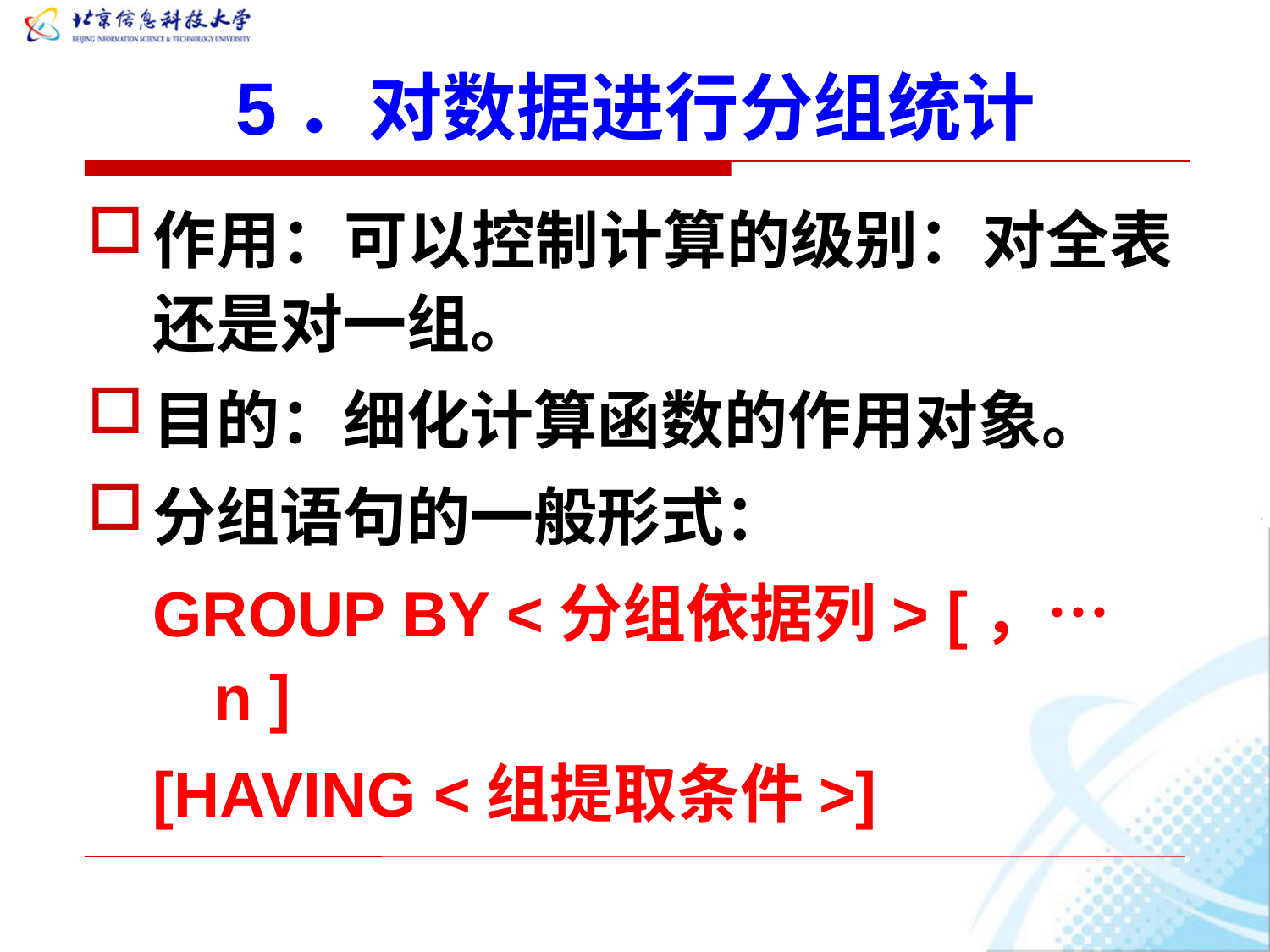

# 5．对数据进行分组统计
作用：可以控制计算的级别：对全表还是对一组。
目的：细化计算函数的作用对象。
分组语句的一般形式：
GROUP BY <分组依据列> [，… n ]
[HAVING <组提取条件>]

55